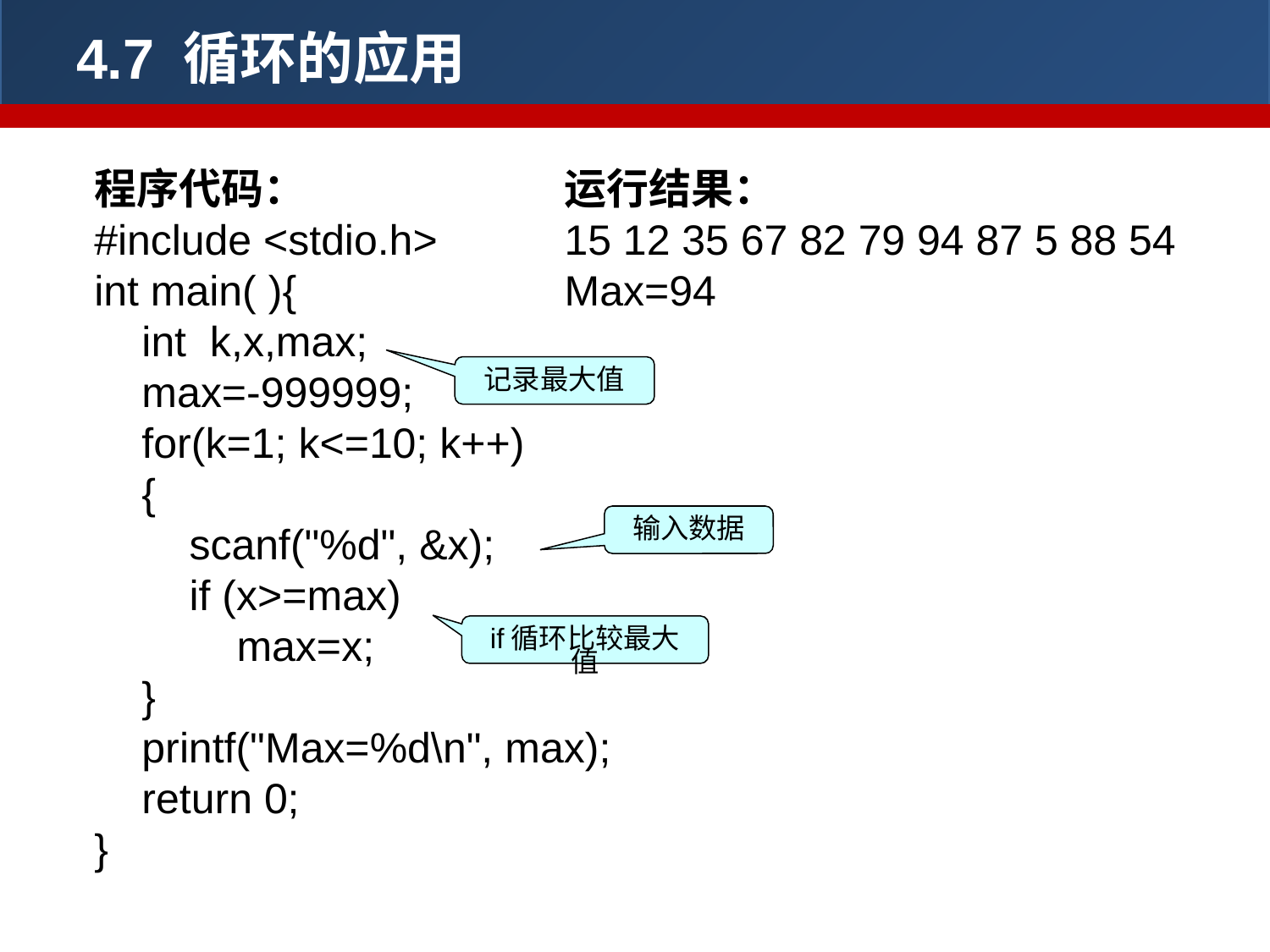

4.7 循环的应用

程序代码：
#include <stdio.h>
int main( ){
    int  k,x,max;
    max=-999999;
    for(k=1; k<=10; k++)
    {
        scanf("%d", &x);
        if (x>=max)
            max=x;
    }
    printf("Max=%d\n", max);
    return 0;
}
运行结果：
15 12 35 67 82 79 94 87 5 88 54
Max=94
记录最大值
输入数据
if循环比较最大值